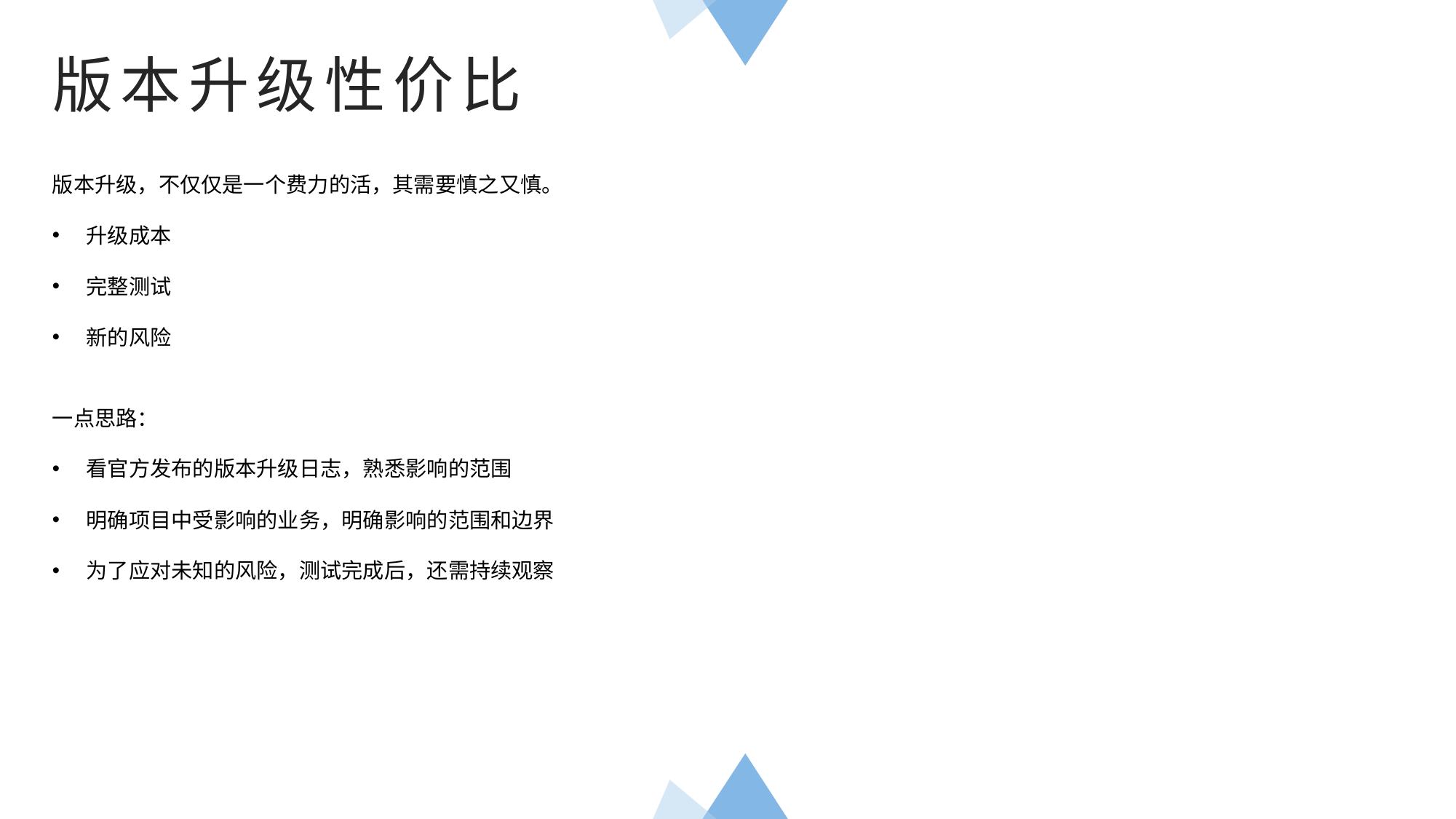

版本升级性价比
版本升级，不仅仅是一个费力的活，其需要慎之又慎。

升级成本

完整测试

新的风险
一点思路：

看官方发布的版本升级日志，熟悉影响的范围

明确项目中受影响的业务，明确影响的范围和边界

为了应对未知的风险，测试完成后，还需持续观察
18